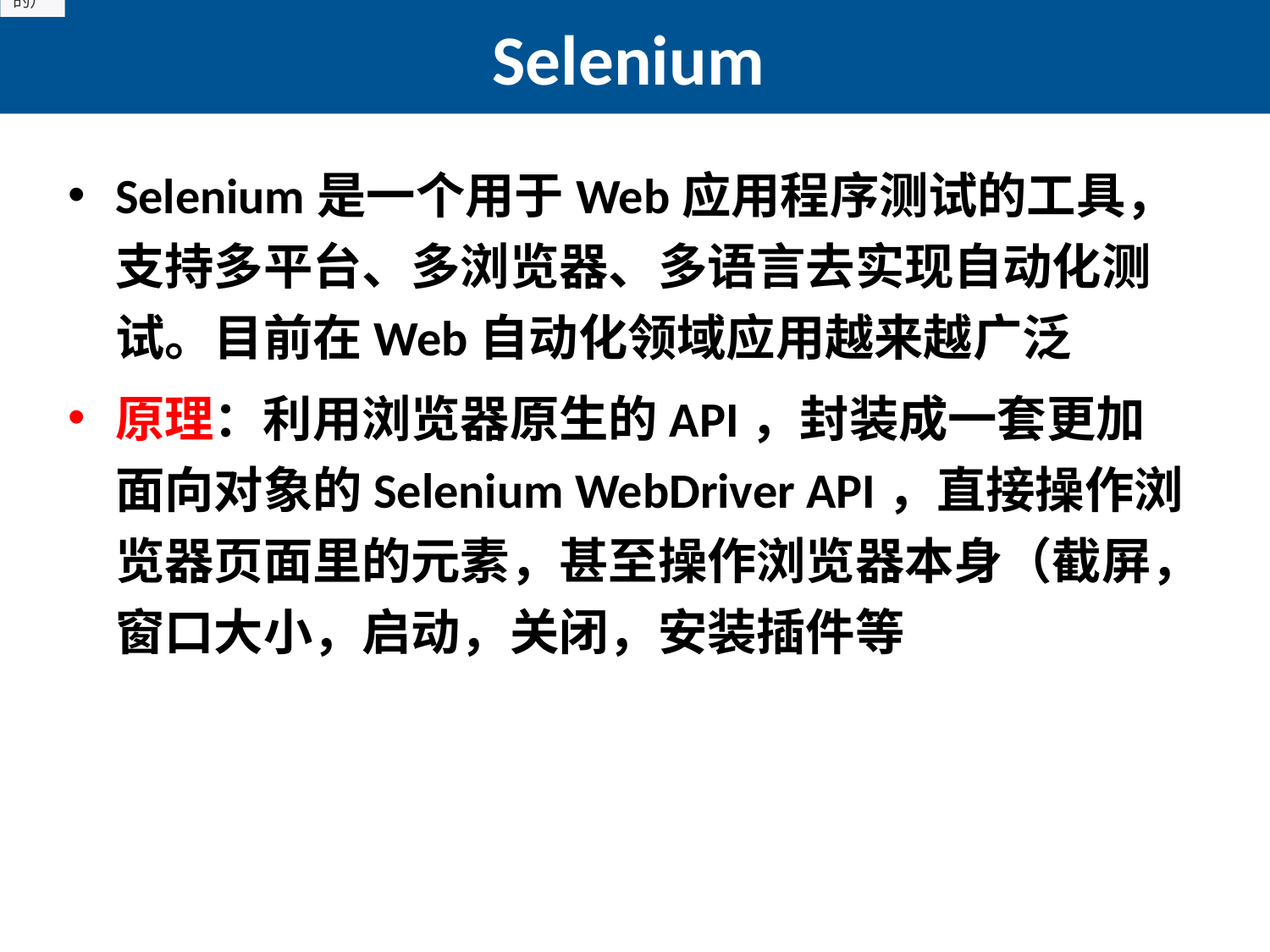

的）
# Selenium
Selenium是一个用于Web应用程序测试的工具，支持多平台、多浏览器、多语言去实现自动化测试。目前在Web自动化领域应用越来越广泛
原理：利用浏览器原生的API，封装成一套更加面向对象的Selenium WebDriver API，直接操作浏览器页面里的元素，甚至操作浏览器本身（截屏，窗口大小，启动，关闭，安装插件等